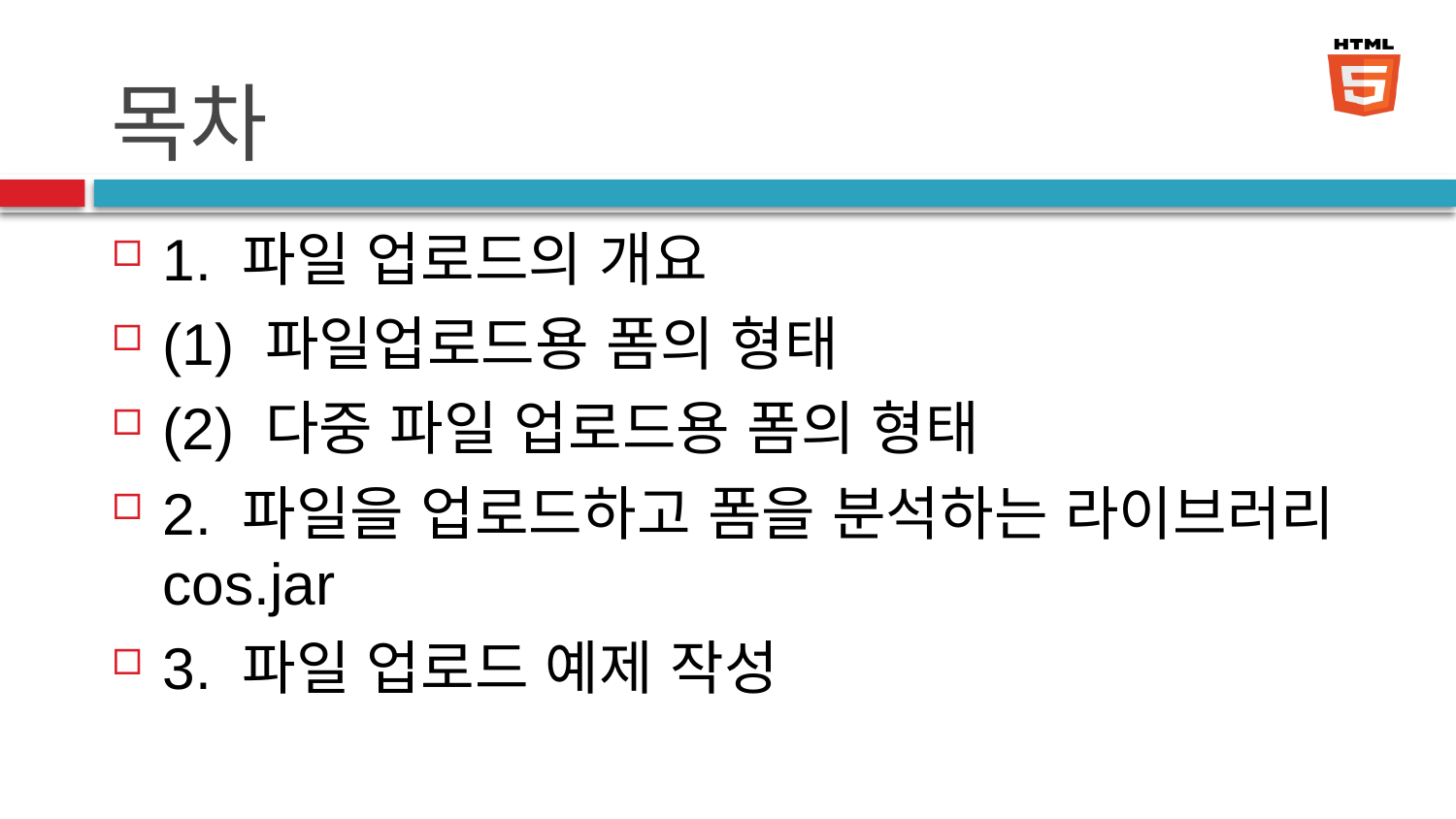

# 목차
1. 파일 업로드의 개요
(1) 파일업로드용 폼의 형태
(2) 다중 파일 업로드용 폼의 형태
2. 파일을 업로드하고 폼을 분석하는 라이브러리 cos.jar
3. 파일 업로드 예제 작성